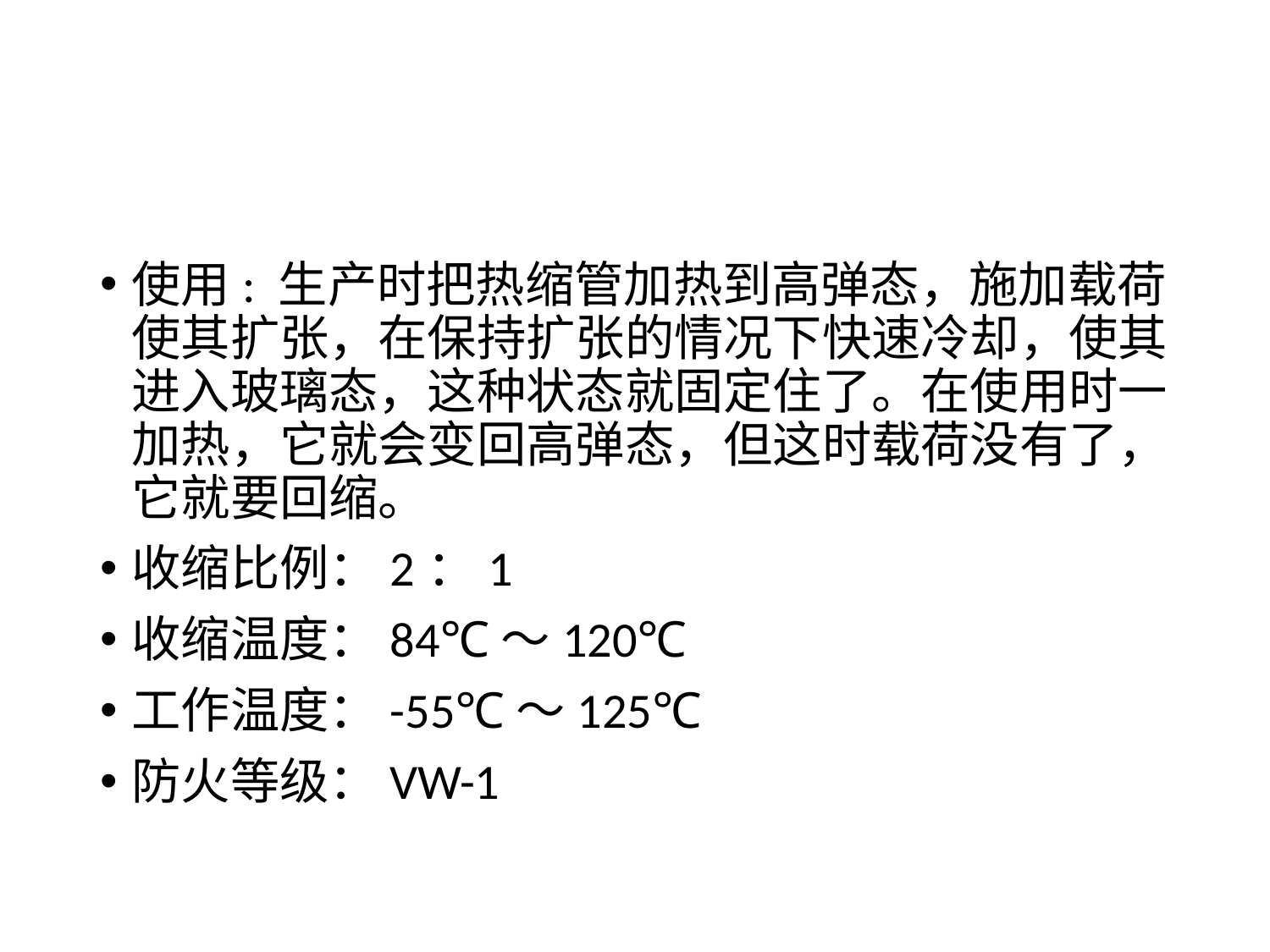

#
使用: 生产时把热缩管加热到高弹态，施加载荷使其扩张，在保持扩张的情况下快速冷却，使其进入玻璃态，这种状态就固定住了。在使用时一加热，它就会变回高弹态，但这时载荷没有了，它就要回缩。
收缩比例：2：1
收缩温度：84℃～120℃
工作温度：-55℃～125℃
防火等级：VW-1